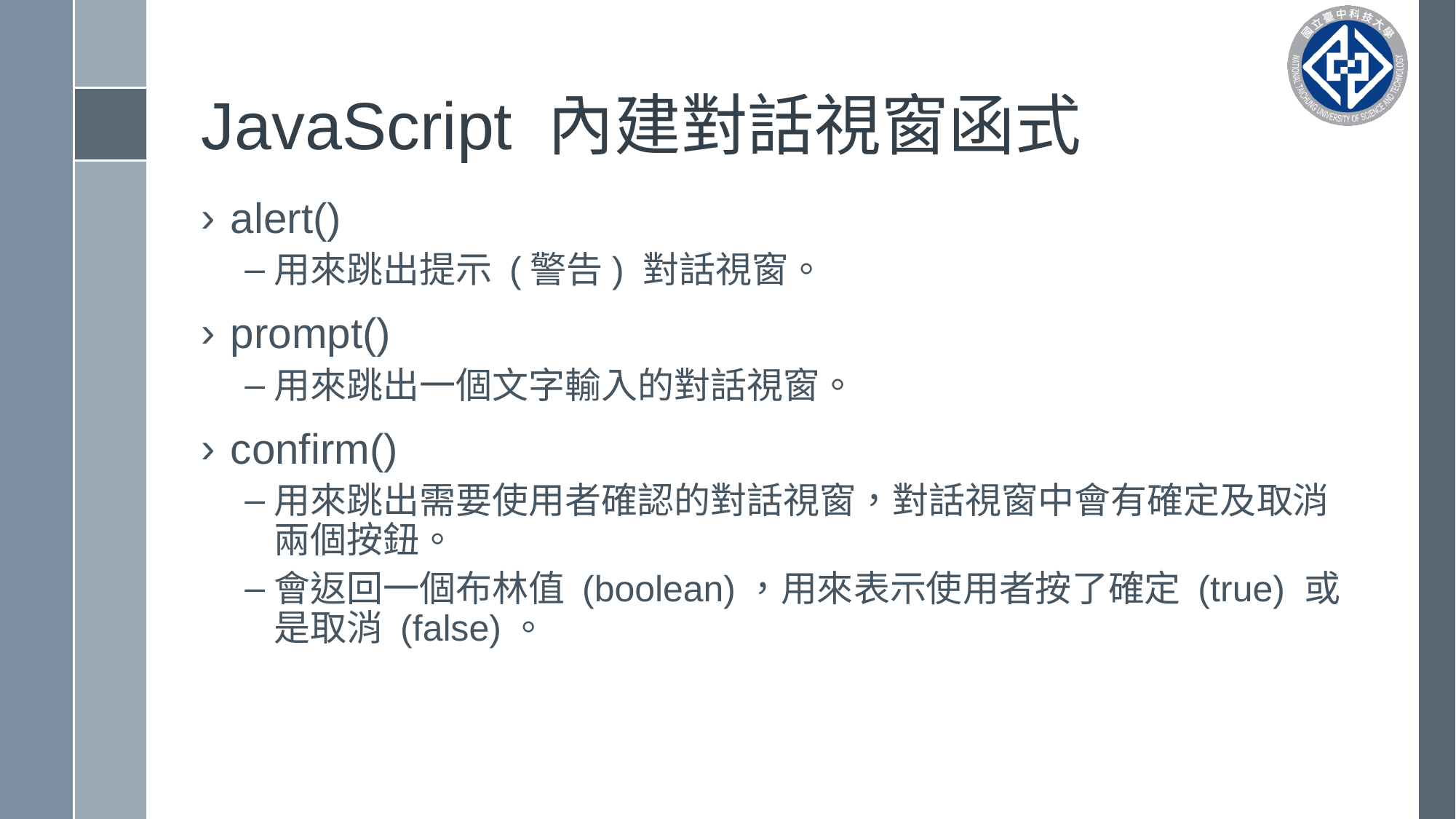

# JavaScript 內建對話視窗函式
alert()
用來跳出提示 (警告) 對話視窗。
prompt()
用來跳出一個文字輸入的對話視窗。
confirm()
用來跳出需要使用者確認的對話視窗，對話視窗中會有確定及取消兩個按鈕。
會返回一個布林值 (boolean)，用來表示使用者按了確定 (true) 或是取消 (false)。